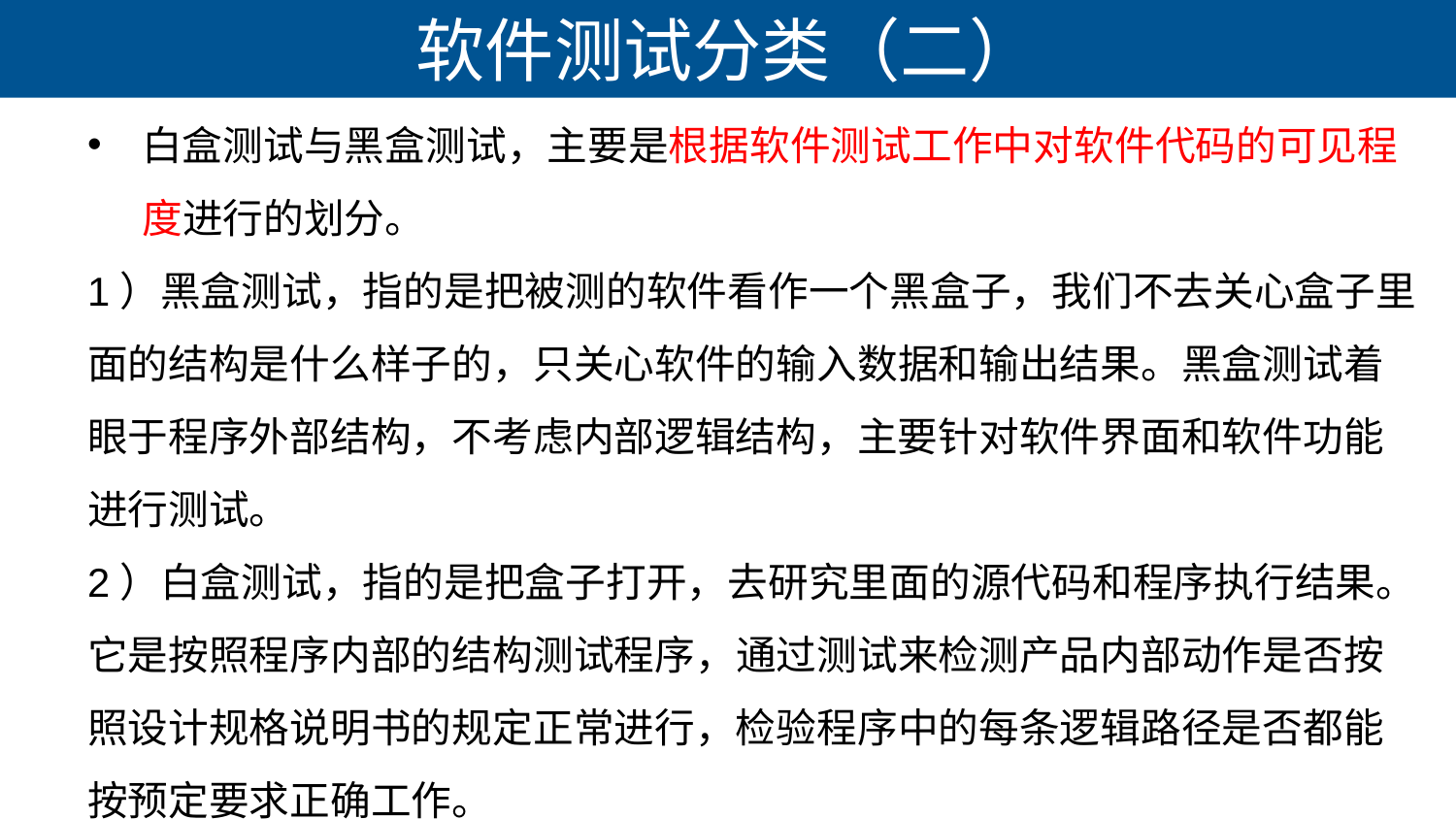

# 软件测试分类（二）
白盒测试与黑盒测试，主要是根据软件测试工作中对软件代码的可见程度进行的划分。
1）黑盒测试，指的是把被测的软件看作一个黑盒子，我们不去关心盒子里面的结构是什么样子的，只关心软件的输入数据和输出结果。黑盒测试着眼于程序外部结构，不考虑内部逻辑结构，主要针对软件界面和软件功能进行测试。
2）白盒测试，指的是把盒子打开，去研究里面的源代码和程序执行结果。它是按照程序内部的结构测试程序，通过测试来检测产品内部动作是否按照设计规格说明书的规定正常进行，检验程序中的每条逻辑路径是否都能按预定要求正确工作。